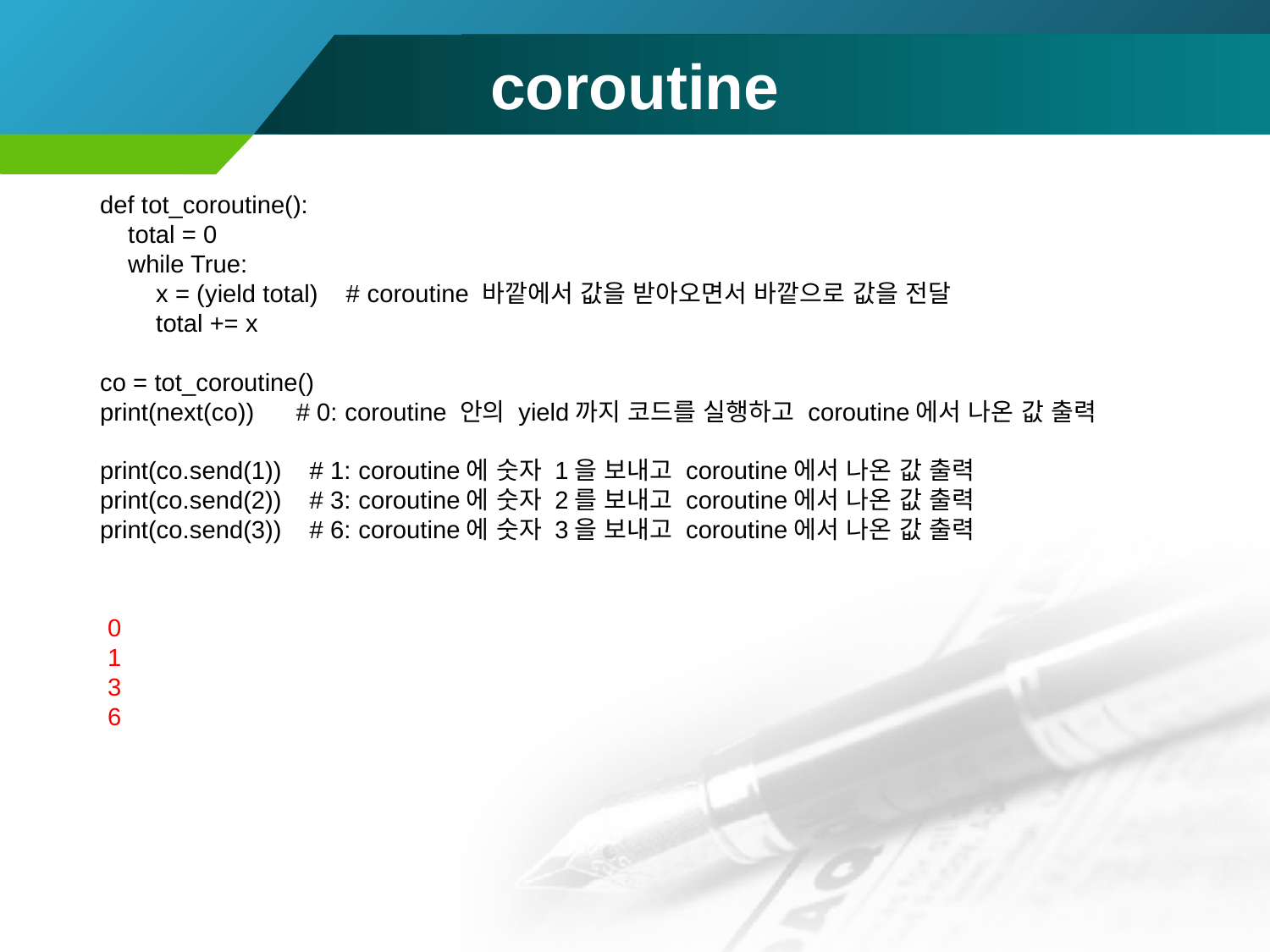

# coroutine
def tot_coroutine():
    total = 0
    while True:
        x = (yield total)    # coroutine 바깥에서 값을 받아오면서 바깥으로 값을 전달
        total += x

co = tot_coroutine()
print(next(co))      # 0: coroutine 안의 yield까지 코드를 실행하고 coroutine에서 나온 값 출력

print(co.send(1))    # 1: coroutine에 숫자 1을 보내고 coroutine에서 나온 값 출력
print(co.send(2))    # 3: coroutine에 숫자 2를 보내고 coroutine에서 나온 값 출력
print(co.send(3))    # 6: coroutine에 숫자 3을 보내고 coroutine에서 나온 값 출력
0
1
3
6